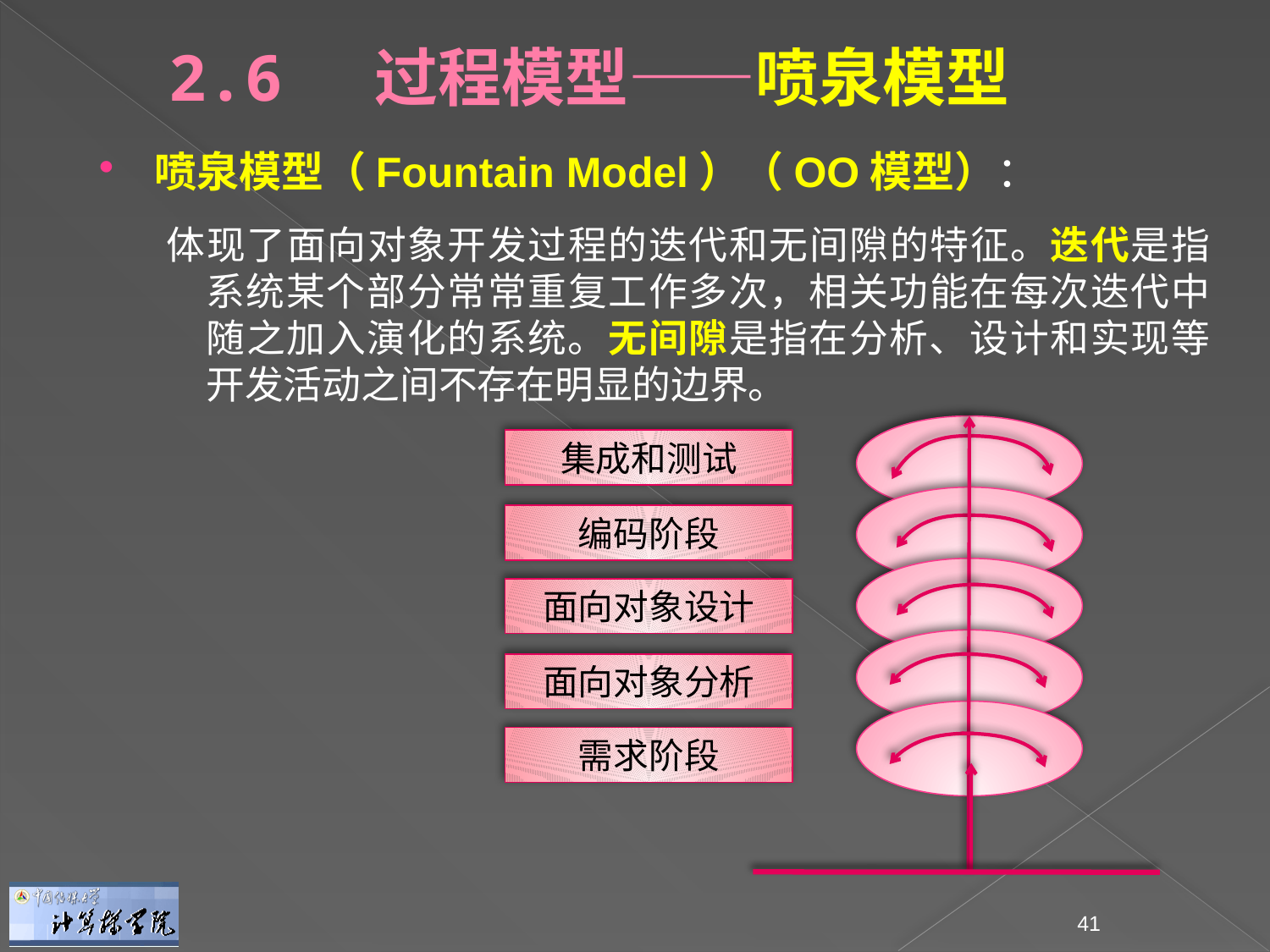

2.6  过程模型——喷泉模型
喷泉模型（Fountain Model）（OO模型）：
体现了面向对象开发过程的迭代和无间隙的特征。迭代是指系统某个部分常常重复工作多次，相关功能在每次迭代中随之加入演化的系统。无间隙是指在分析、设计和实现等开发活动之间不存在明显的边界。

集成和测试

编码阶段

面向对象设计

面向对象分析

需求阶段

41